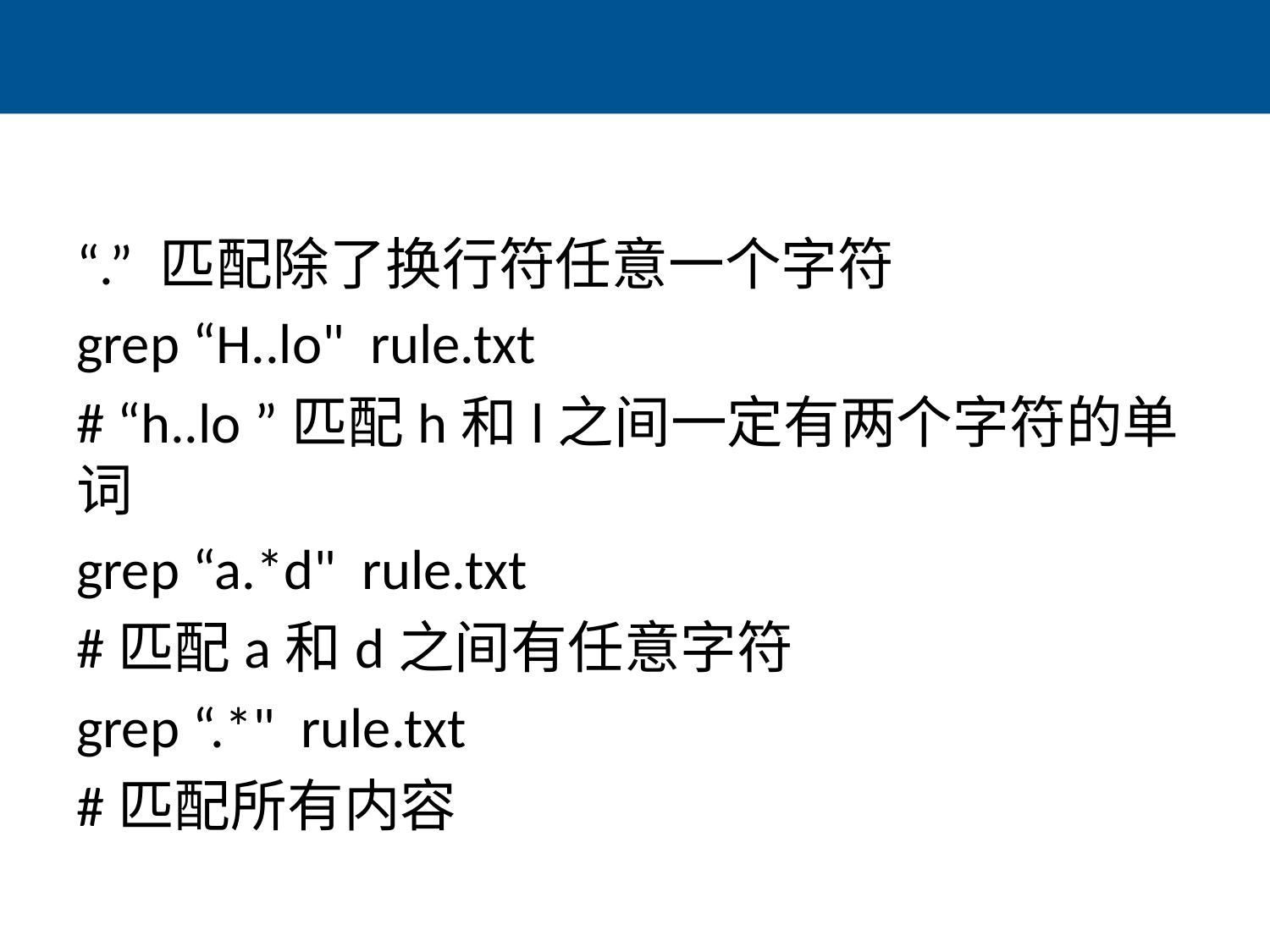

#
“.” 匹配除了换行符任意一个字符
grep “H..lo"  rule.txt
# “h..lo ”匹配h和l之间一定有两个字符的单词
grep “a.*d"  rule.txt
#匹配a和d之间有任意字符
grep “.*"  rule.txt
#匹配所有内容